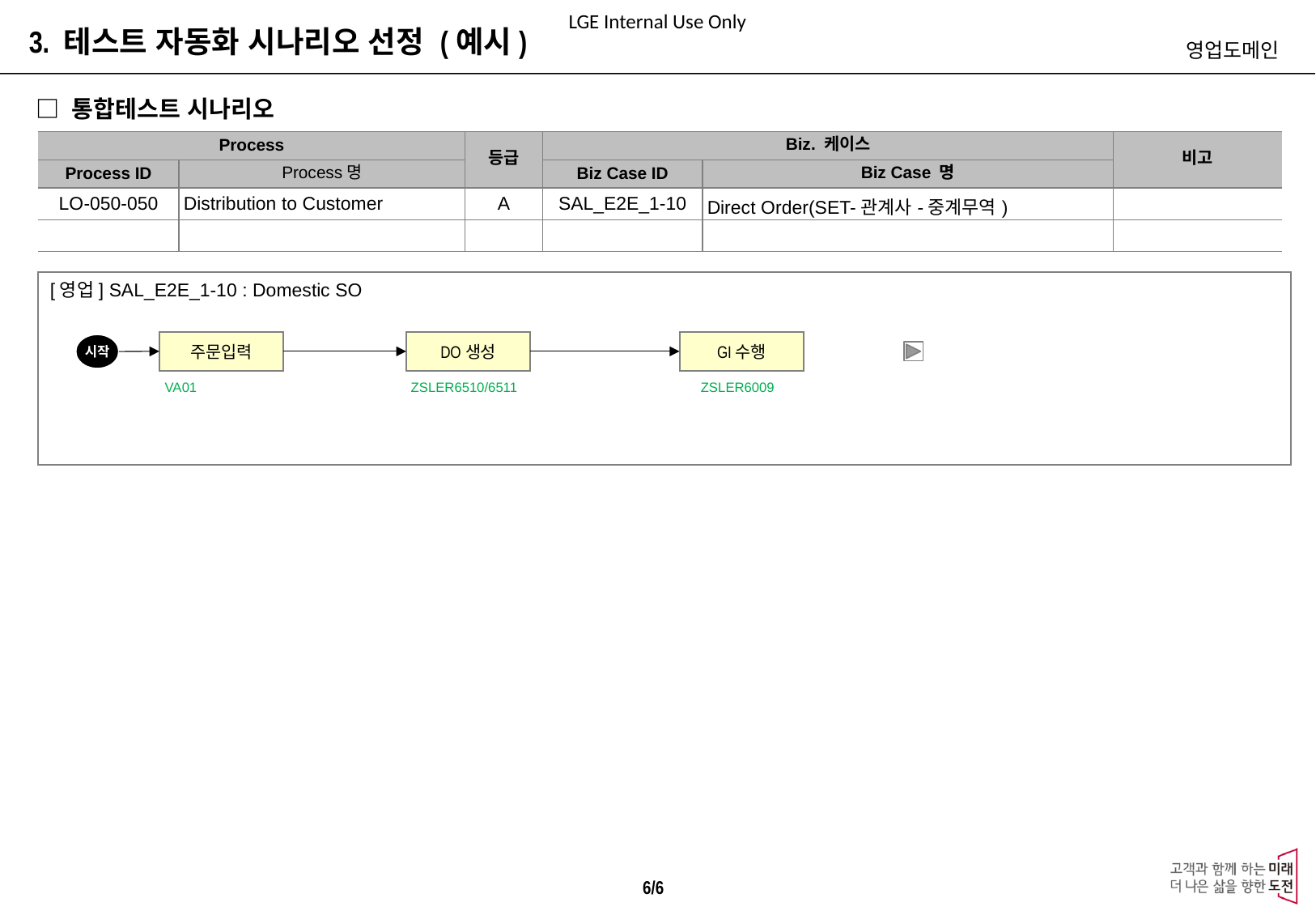

3. 테스트 자동화 시나리오 선정 (예시)
영업도메인
□ 통합테스트 시나리오
| Process |  | 등급 | Biz. 케이스 |  | 비고 |
| --- | --- | --- | --- | --- | --- |
| Process ID | Process명 |  | Biz Case ID | Biz Case 명 |  |
| LO-050-050 | Distribution to Customer | A | SAL\_E2E\_1-10 | Direct Order(SET-관계사-중계무역) |  |
|  |  |  |  |  |  |
[영업] SAL_E2E_1-10 : Domestic SO
주문입력
DO생성
GI수행
시작

VA01
ZSLER6510/6511
ZSLER6009
6/6